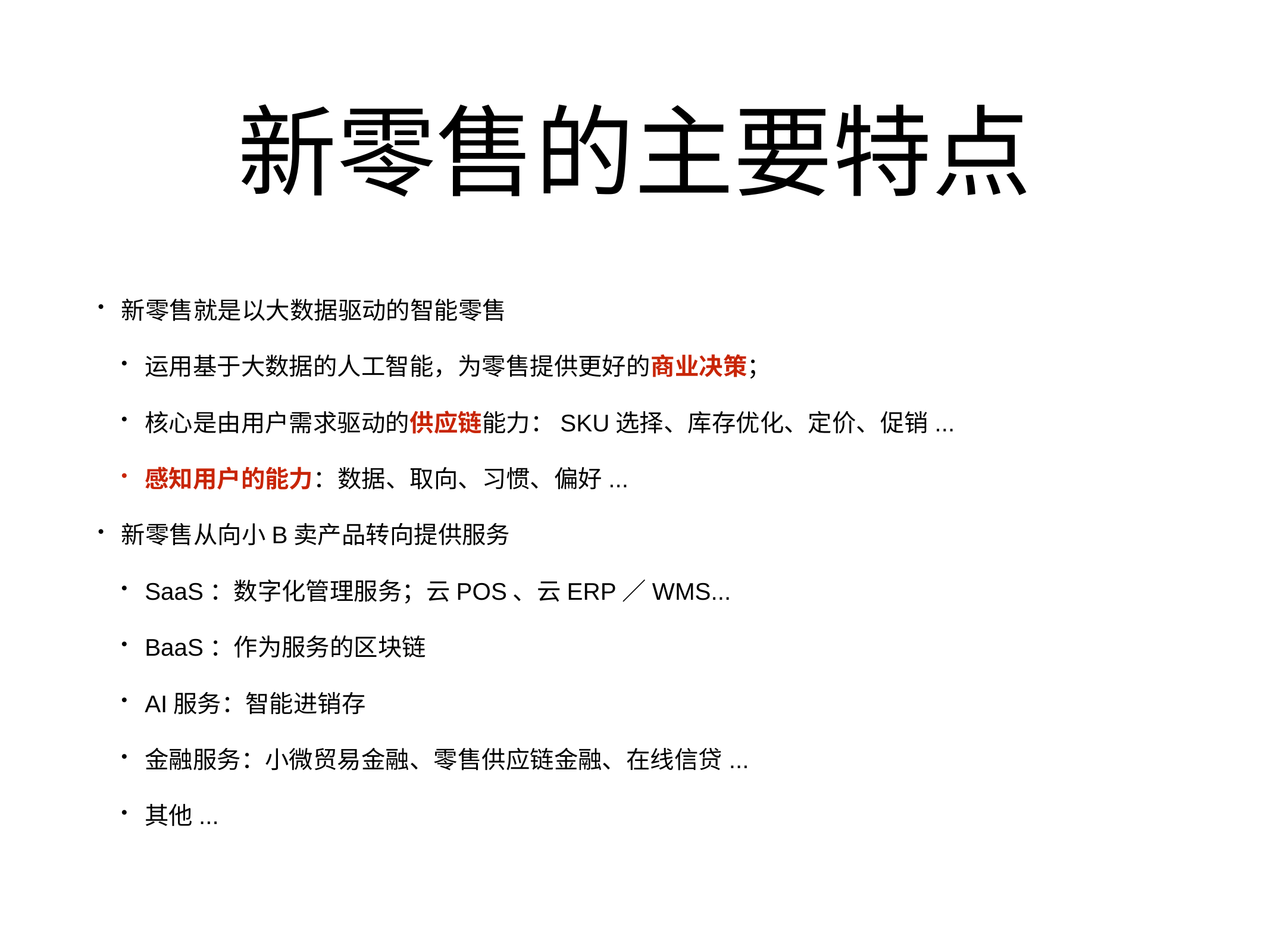

# 新零售的主要特点
新零售就是以大数据驱动的智能零售
运用基于大数据的人工智能，为零售提供更好的商业决策；
核心是由用户需求驱动的供应链能力：SKU选择、库存优化、定价、促销...
感知用户的能力：数据、取向、习惯、偏好...
新零售从向小B卖产品转向提供服务
SaaS：数字化管理服务；云POS、云ERP／WMS...
BaaS：作为服务的区块链
AI服务：智能进销存
金融服务：小微贸易金融、零售供应链金融、在线信贷...
其他...